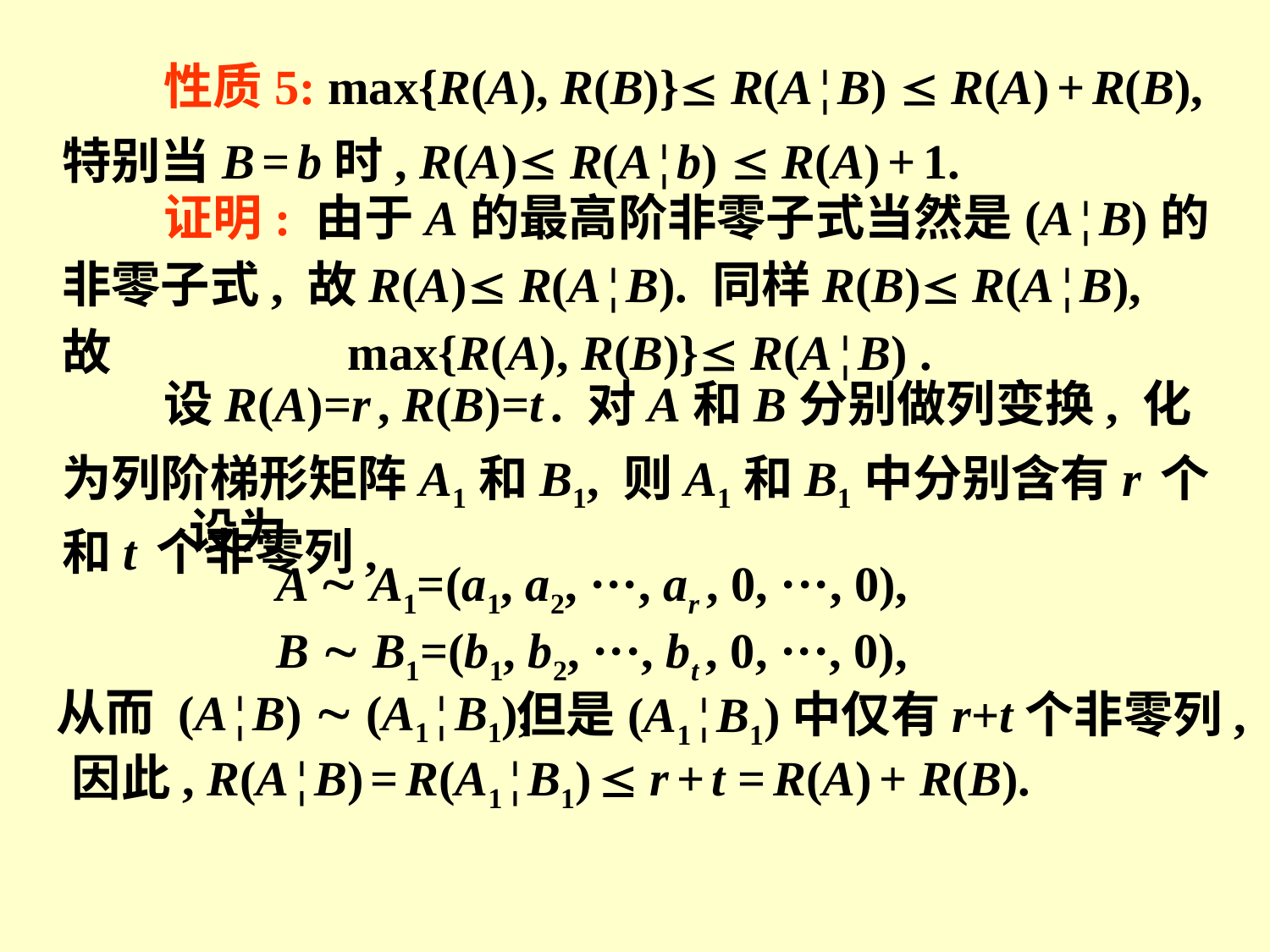

性质5: max{R(A), R(B)}≤ R(A ¦ B) ≤ R(A) + R(B), 特别当B = b时, R(A)≤ R(A ¦ b) ≤ R(A) + 1.
        证明: 由于A的最高阶非零子式当然是(A ¦ B)的非零子式, 故R(A)≤ R(A ¦ B). 同样R(B)≤ R(A ¦ B),
故                    max{R(A), R(B)}≤ R(A ¦ B) .
        设R(A)=r , R(B)=t . 对A和B分别做列变换, 化为列阶梯形矩阵A1和B1, 则A1和B1中分别含有r 个和t 个非零列,
设为
A ∼ A1=(a1, a2, ···, ar , 0, ···, 0),
B ∼ B1=(b1, b2, ···, bt , 0, ···, 0),
从而 (A ¦ B) ∼ (A1 ¦ B1),
但是(A1 ¦ B1)中仅有r+t个非零列,
因此, R(A ¦ B) = R(A1 ¦ B1) ≤ r + t = R(A) + R(B).